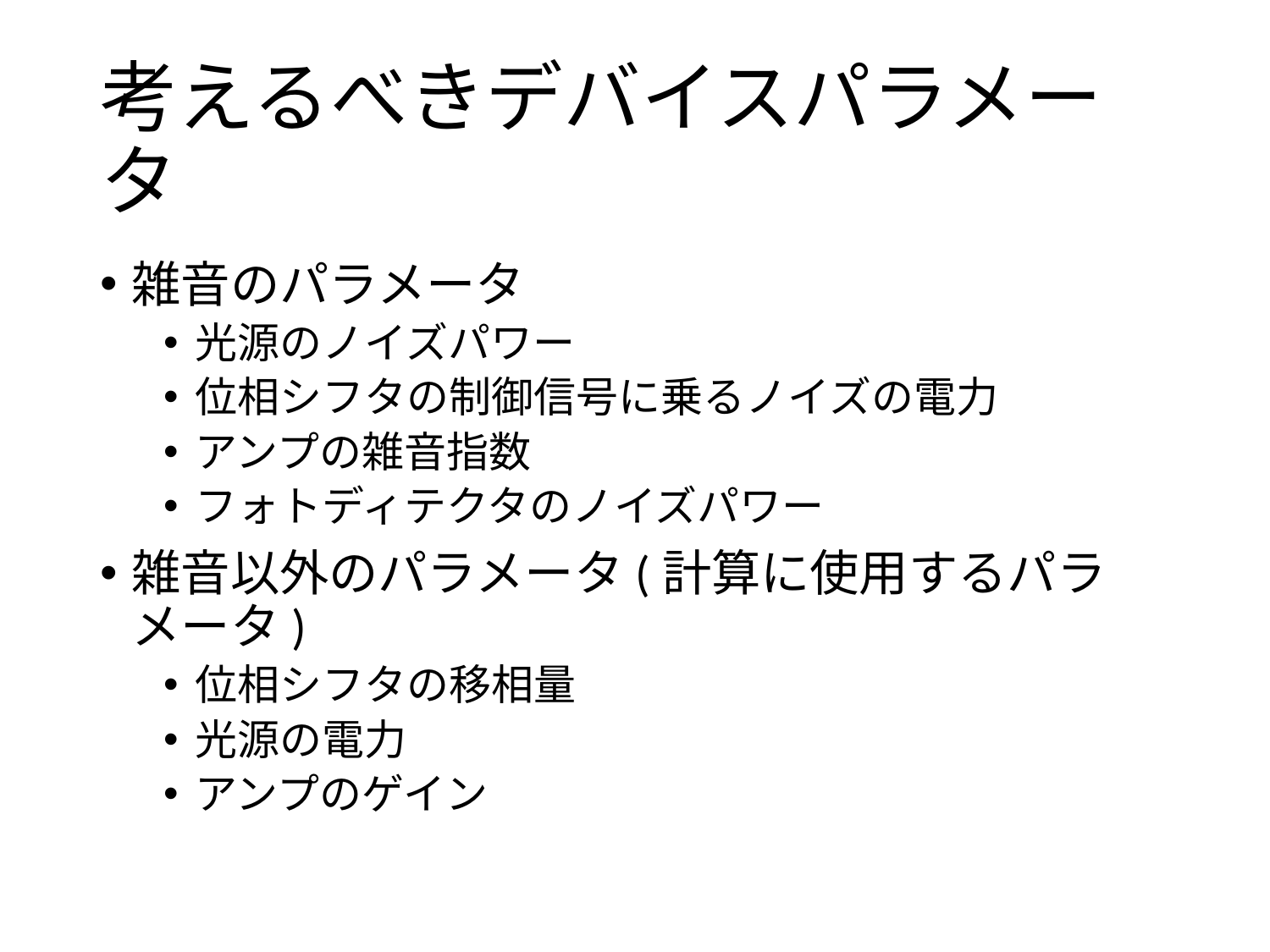

# 考えるべきデバイスパラメータ
雑音のパラメータ
光源のノイズパワー
位相シフタの制御信号に乗るノイズの電力
アンプの雑音指数
フォトディテクタのノイズパワー
雑音以外のパラメータ(計算に使用するパラメータ)
位相シフタの移相量
光源の電力
アンプのゲイン